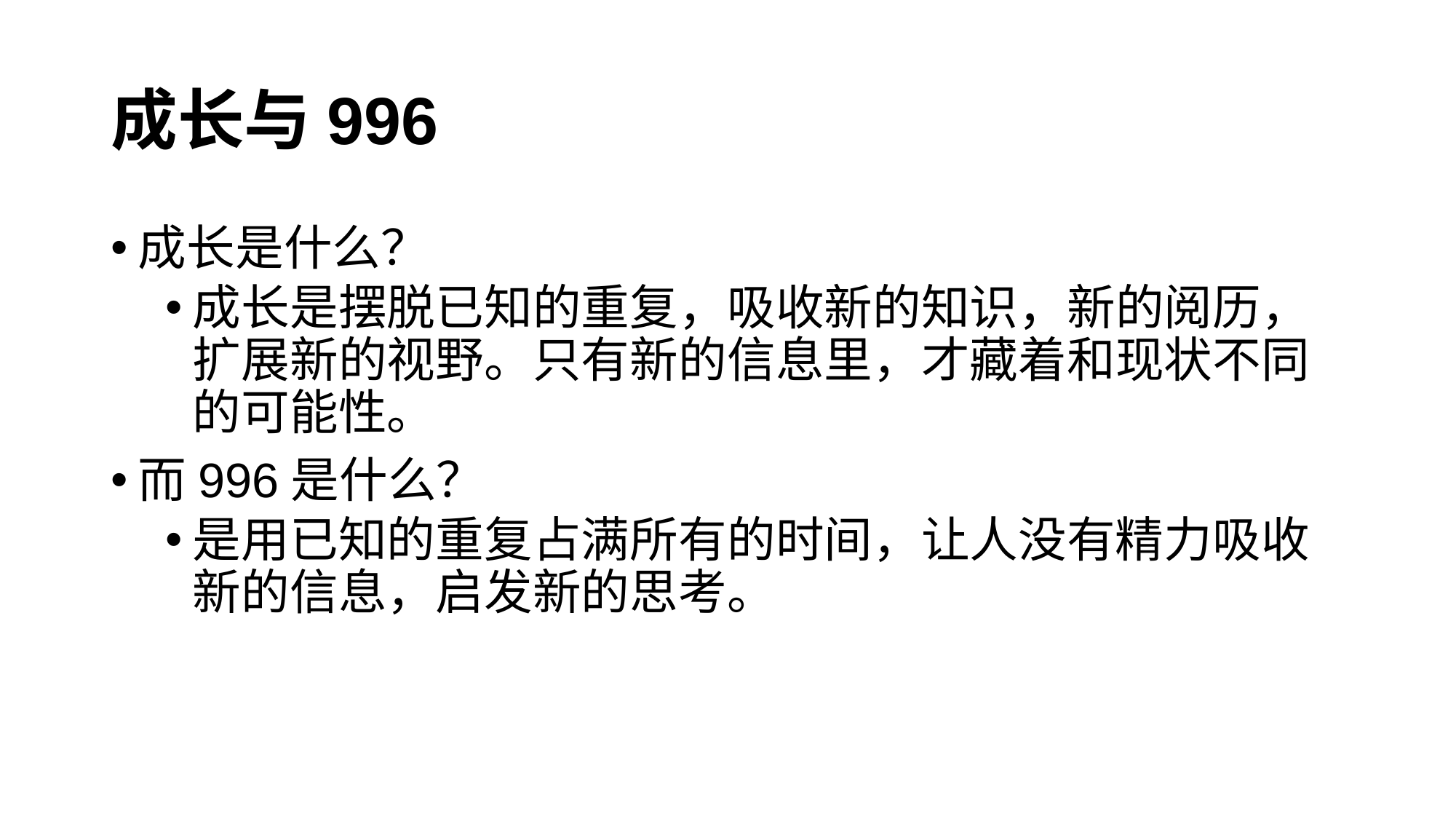

# 成长与996
成长是什么？
成长是摆脱已知的重复，吸收新的知识，新的阅历，扩展新的视野。只有新的信息里，才藏着和现状不同的可能性。
而996是什么？
是用已知的重复占满所有的时间，让人没有精力吸收新的信息，启发新的思考。